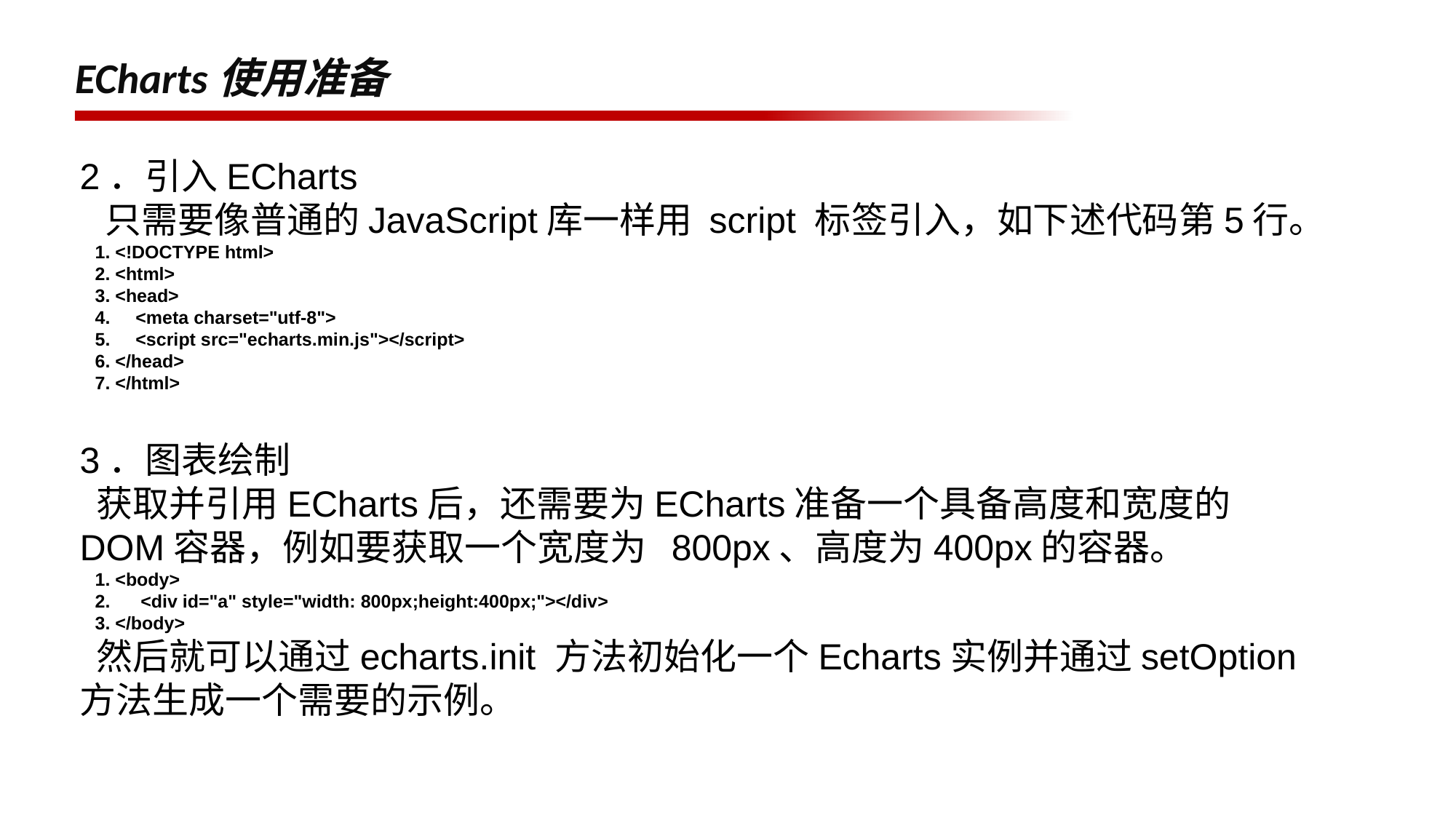

# ECharts使用准备

2．引入ECharts
  只需要像普通的JavaScript库一样用 script 标签引入，如下述代码第5行。
   1. <!DOCTYPE html>
   2. <html>
   3. <head>
   4.     <meta charset="utf-8">
   5.     <script src="echarts.min.js"></script>
   6. </head>
   7. </html>

3．图表绘制
 获取并引用ECharts后，还需要为ECharts准备一个具备高度和宽度的DOM容器，例如要获取一个宽度为  800px、高度为400px的容器。
   1. <body>
   2.      <div id="a" style="width: 800px;height:400px;"></div>
   3. </body>
 然后就可以通过echarts.init 方法初始化一个Echarts实例并通过setOption方法生成一个需要的示例。